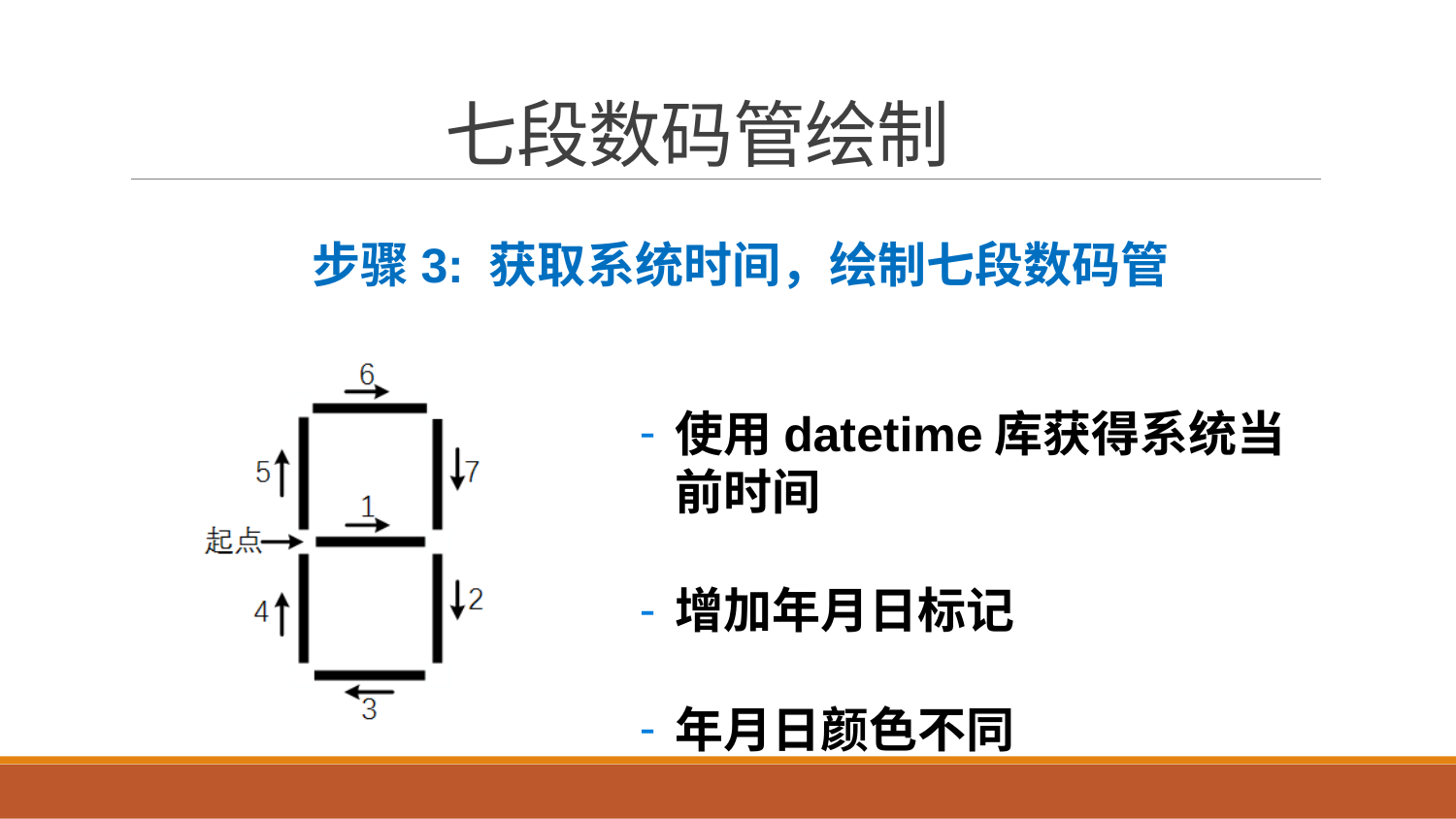

# 七段数码管绘制
步骤3: 获取系统时间，绘制七段数码管

使用datetime库获得系统当前时间

增加年月日标记

年月日颜色不同